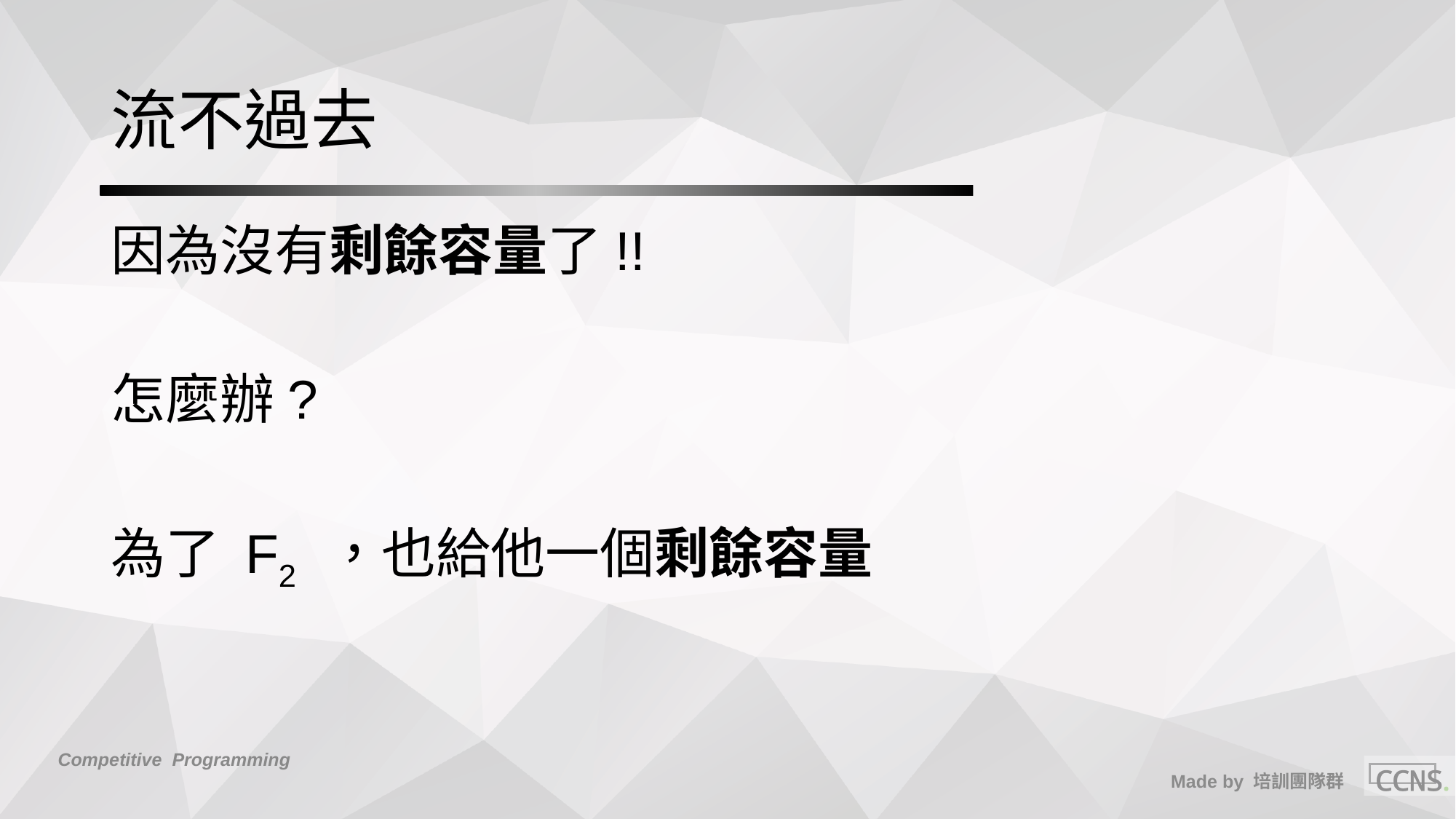

# 流不過去
因為沒有剩餘容量了!!

怎麼辦?

為了 F2  ，也給他一個剩餘容量